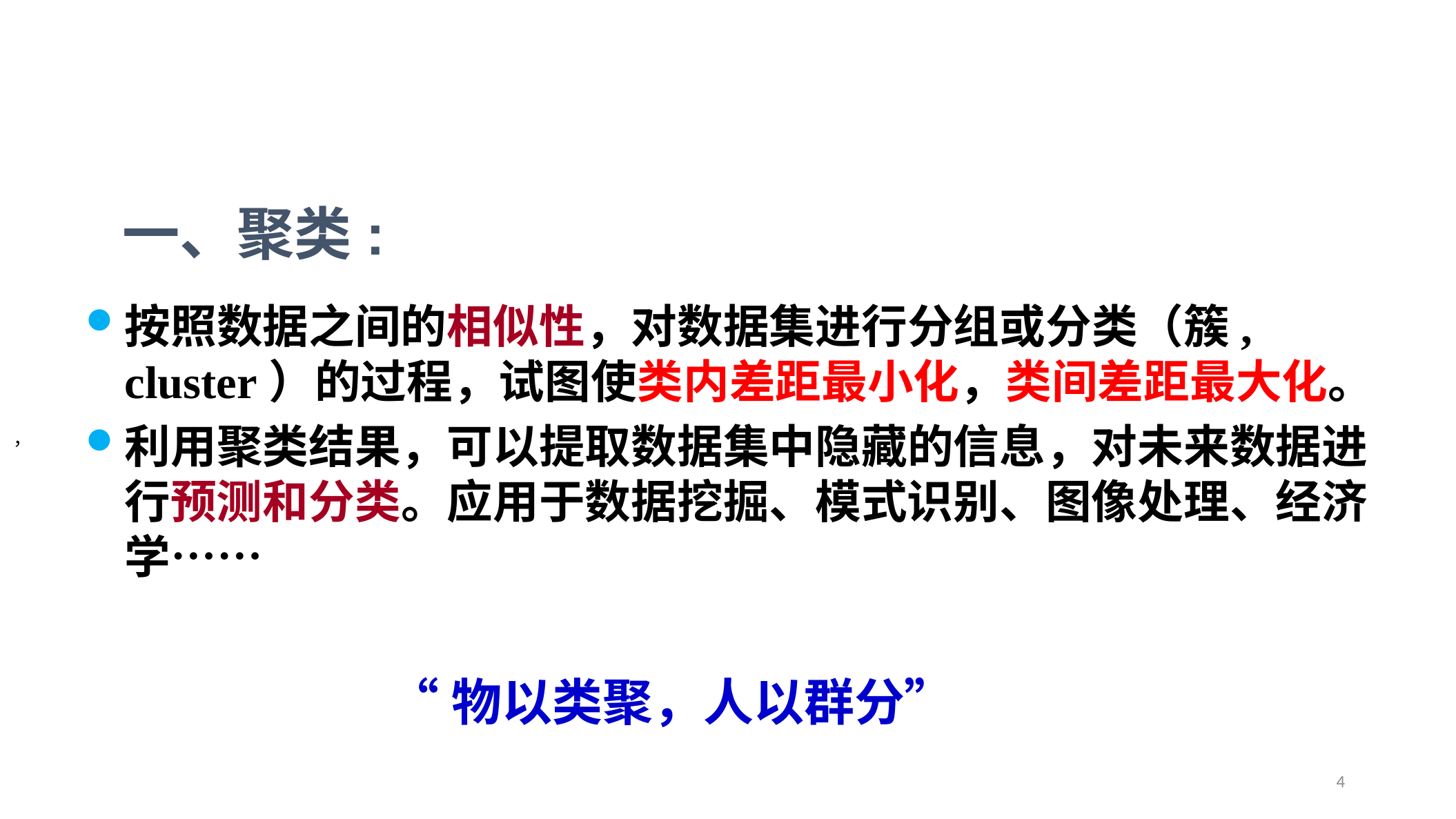

一、聚类:
按照数据之间的相似性，对数据集进行分组或分类（簇, cluster）的过程，试图使类内差距最小化，类间差距最大化。
利用聚类结果，可以提取数据集中隐藏的信息，对未来数据进行预测和分类。应用于数据挖掘、模式识别、图像处理、经济学……
，
“物以类聚，人以群分”
4